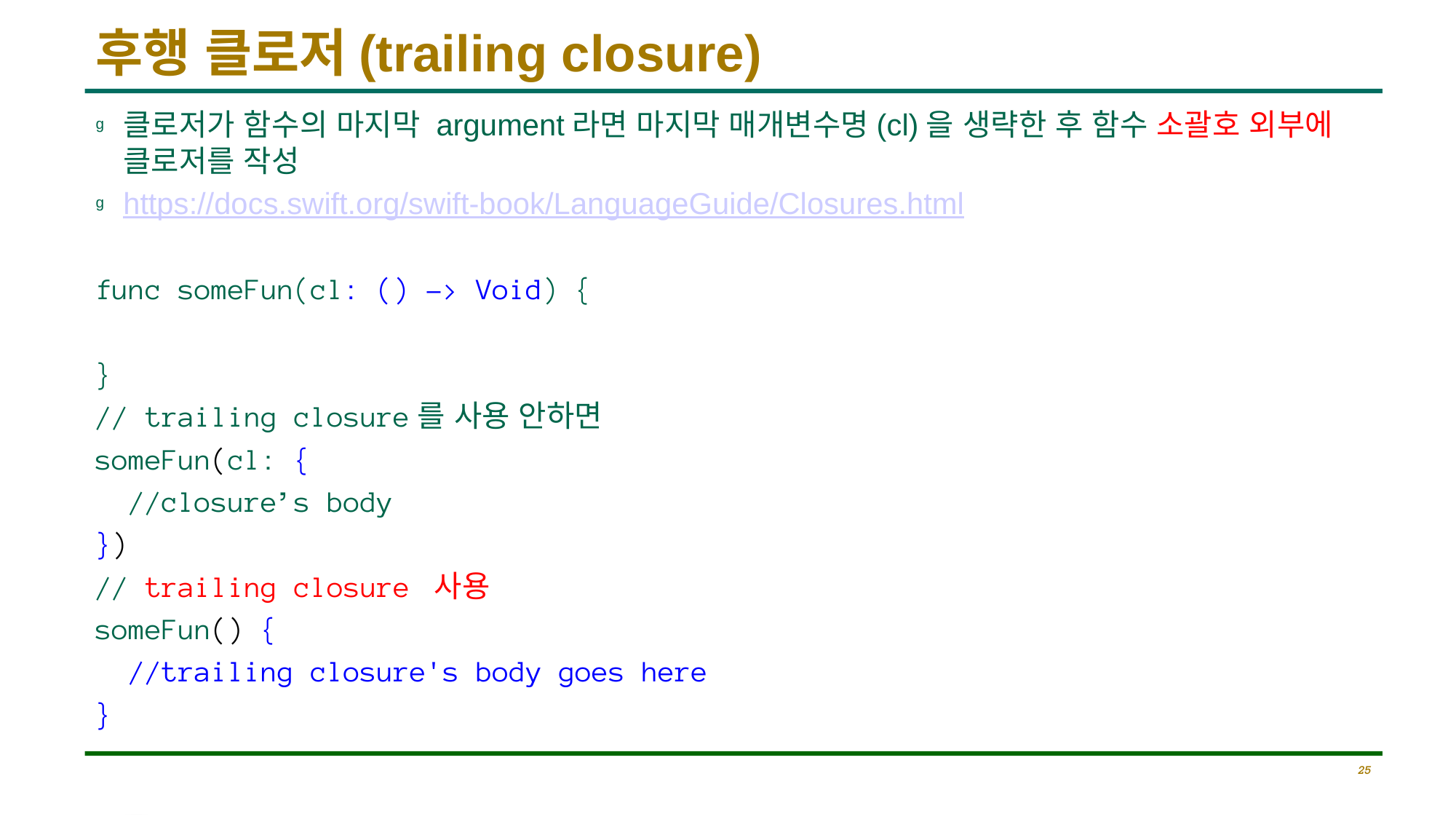

# 후행 클로저(trailing closure)
클로저가 함수의 마지막 argument라면 마지막 매개변수명(cl)을 생략한 후 함수 소괄호 외부에 클로저를 작성
https://docs.swift.org/swift-book/LanguageGuide/Closures.html

func someFun(cl: () -> Void) {

}
// trailing closure를 사용 안하면
someFun(cl: {
  //closure’s body
})
// trailing closure 사용
someFun() {
  //trailing closure's body goes here
}